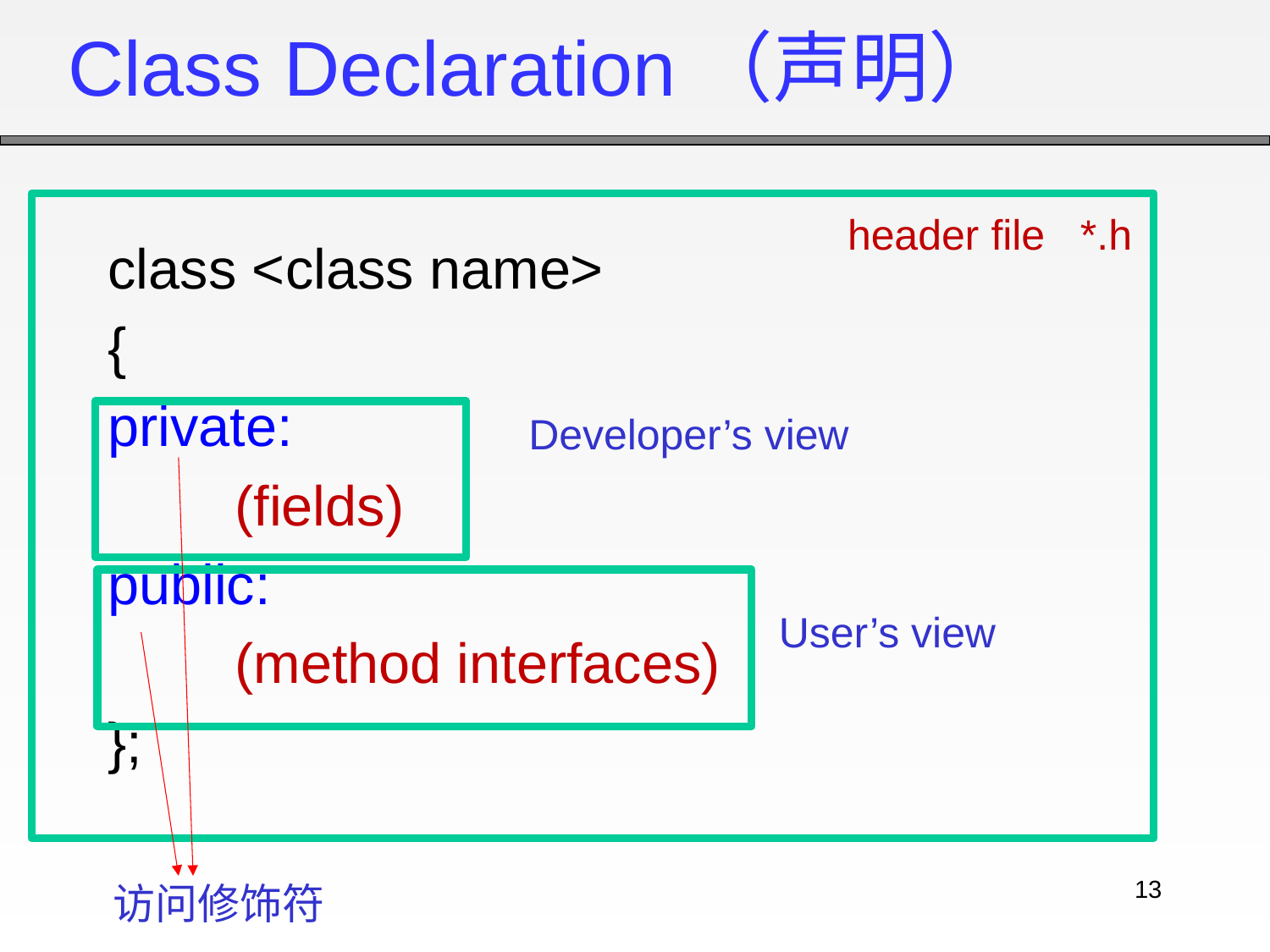

# Class Declaration（声明）

header file   *.h
class <class name>
{
private:
	(fields)
public:
	(method interfaces)
};

Developer’s view

User’s view
13
访问修饰符